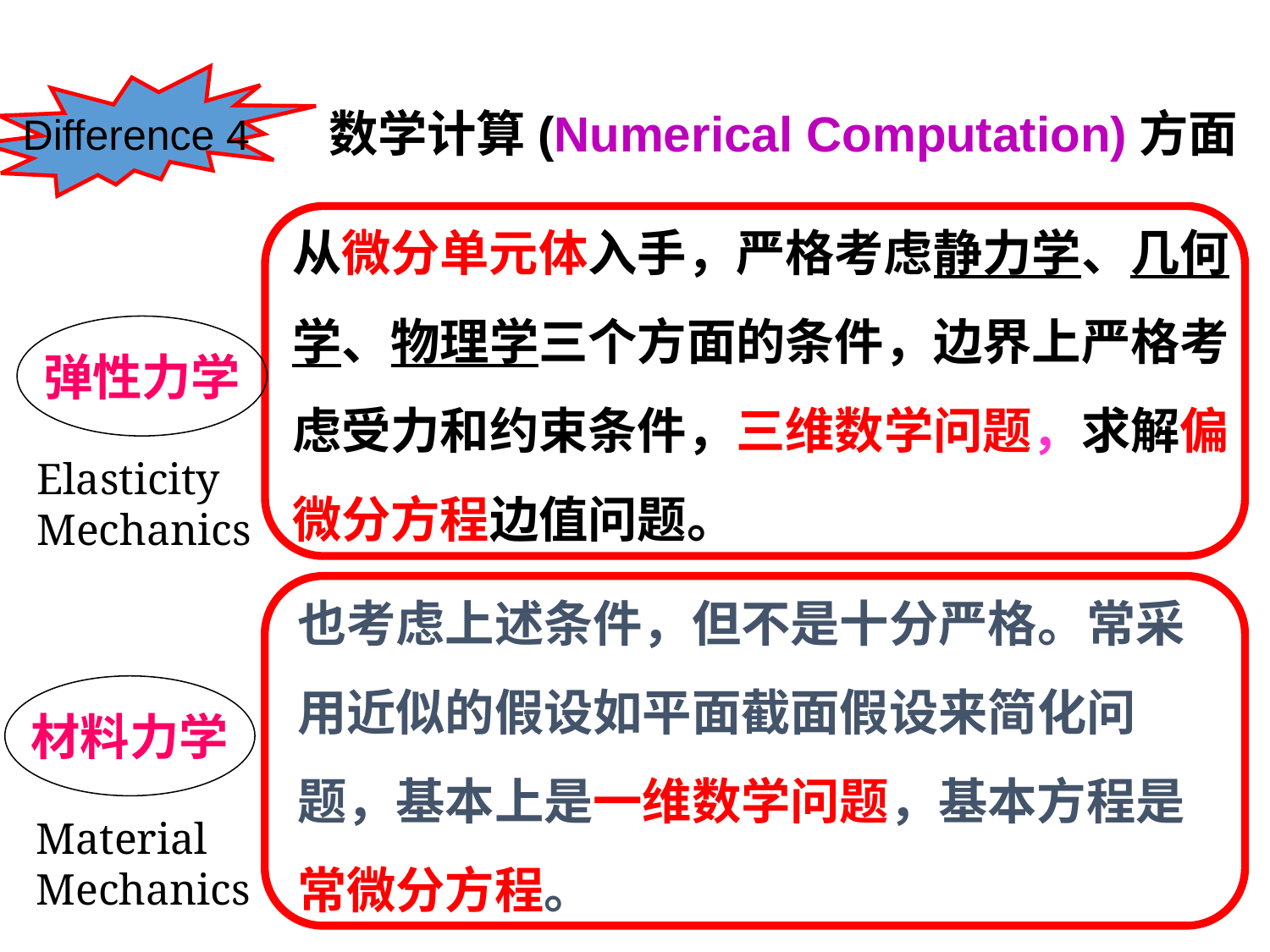

Difference 4
数学计算(Numerical Computation)方面
从微分单元体入手，严格考虑静力学、几何学、物理学三个方面的条件，边界上严格考虑受力和约束条件，三维数学问题，求解偏微分方程边值问题。

弹性力学
Elasticity
Mechanics
也考虑上述条件，但不是十分严格。常采用近似的假设如平面截面假设来简化问题，基本上是一维数学问题，基本方程是常微分方程。

材料力学
Material
Mechanics